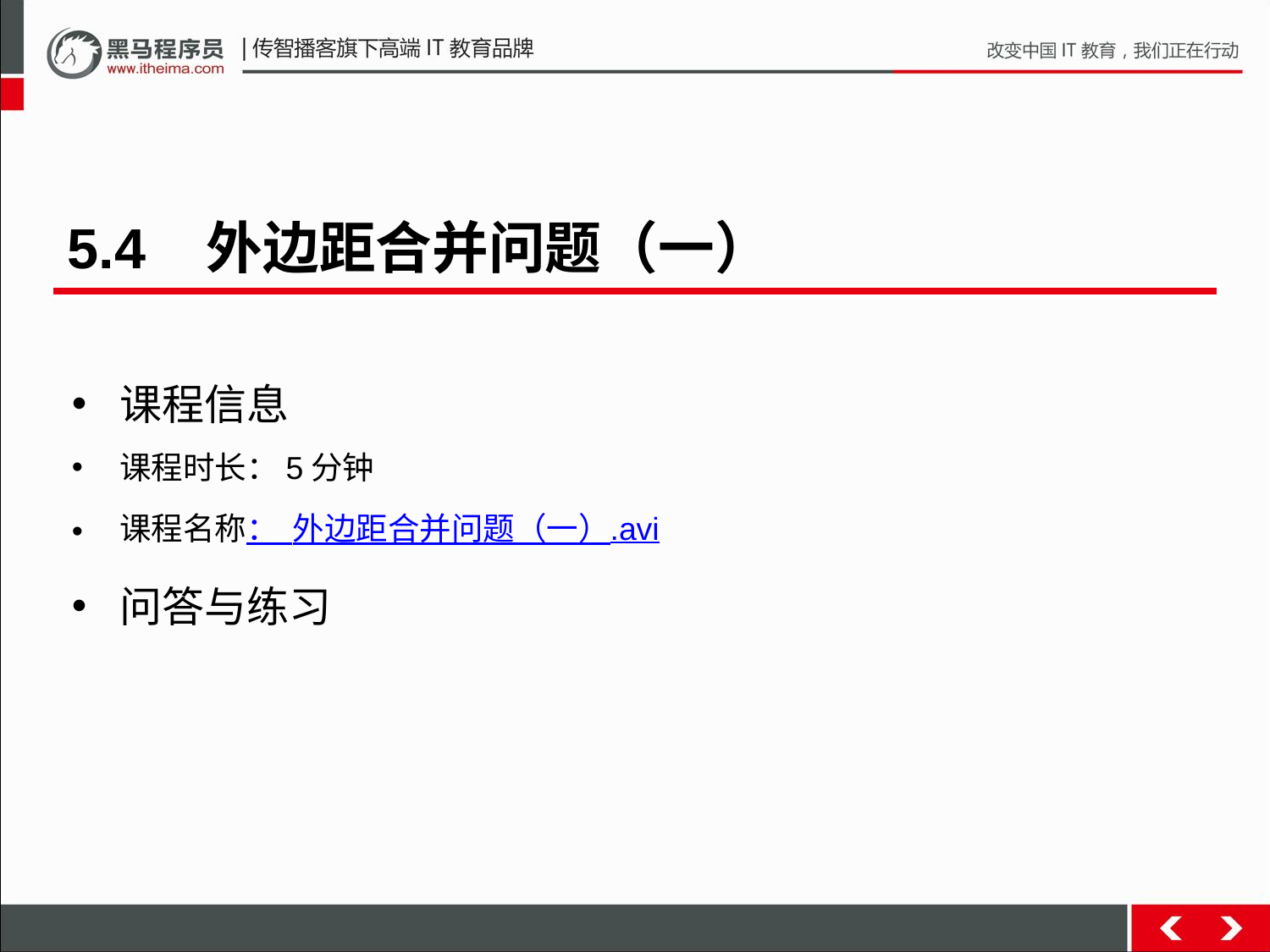

5.4   外边距合并问题（一）
课程信息
课程时长：5分钟
课程名称：  外边距合并问题（一）.avi
问答与练习